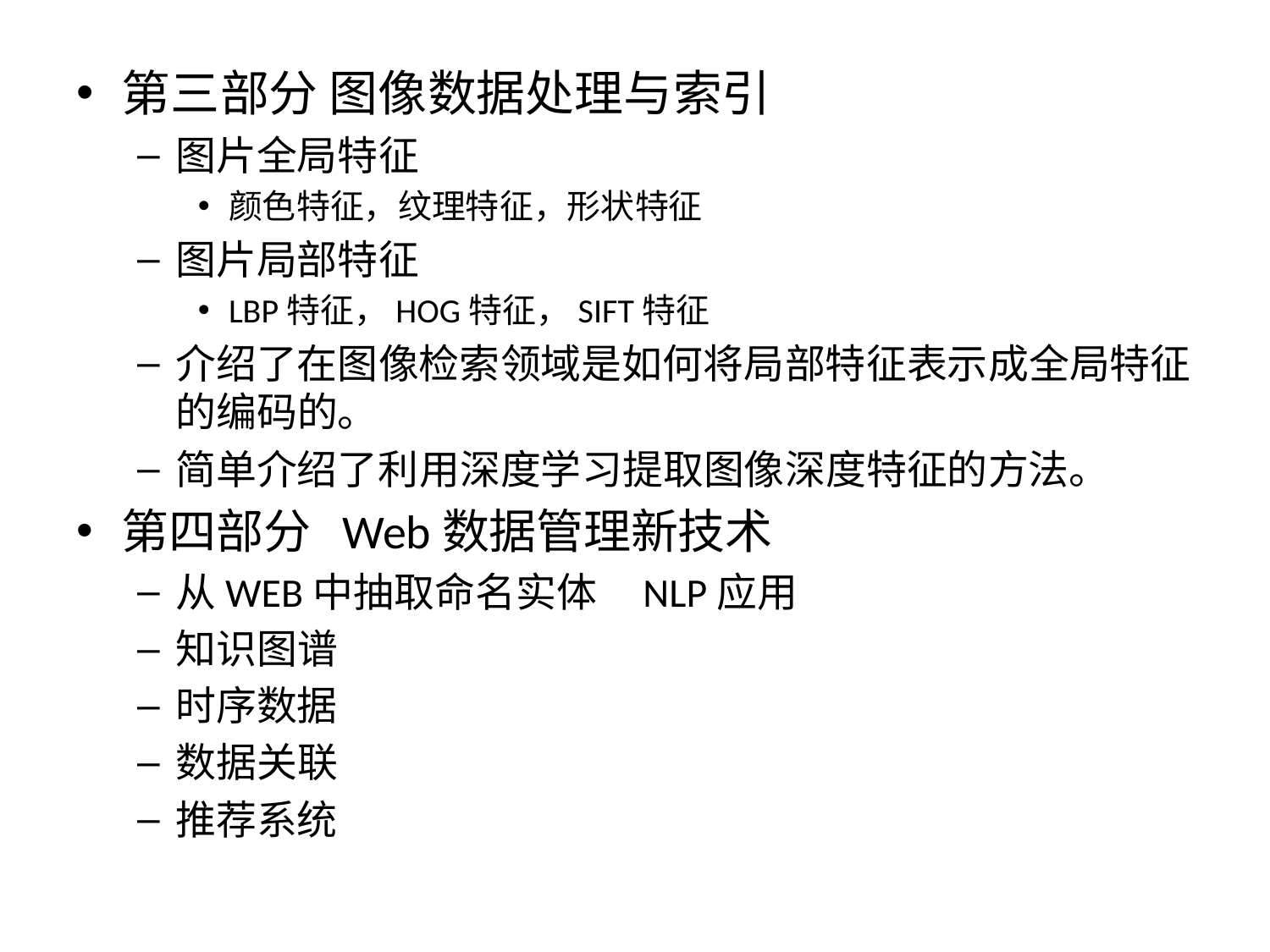

#
第三部分 图像数据处理与索引
图片全局特征
颜色特征，纹理特征，形状特征
图片局部特征
LBP特征，HOG特征，SIFT特征
介绍了在图像检索领域是如何将局部特征表示成全局特征的编码的。
简单介绍了利用深度学习提取图像深度特征的方法。
第四部分  Web数据管理新技术
从WEB中抽取命名实体    NLP应用
知识图谱
时序数据
数据关联
推荐系统